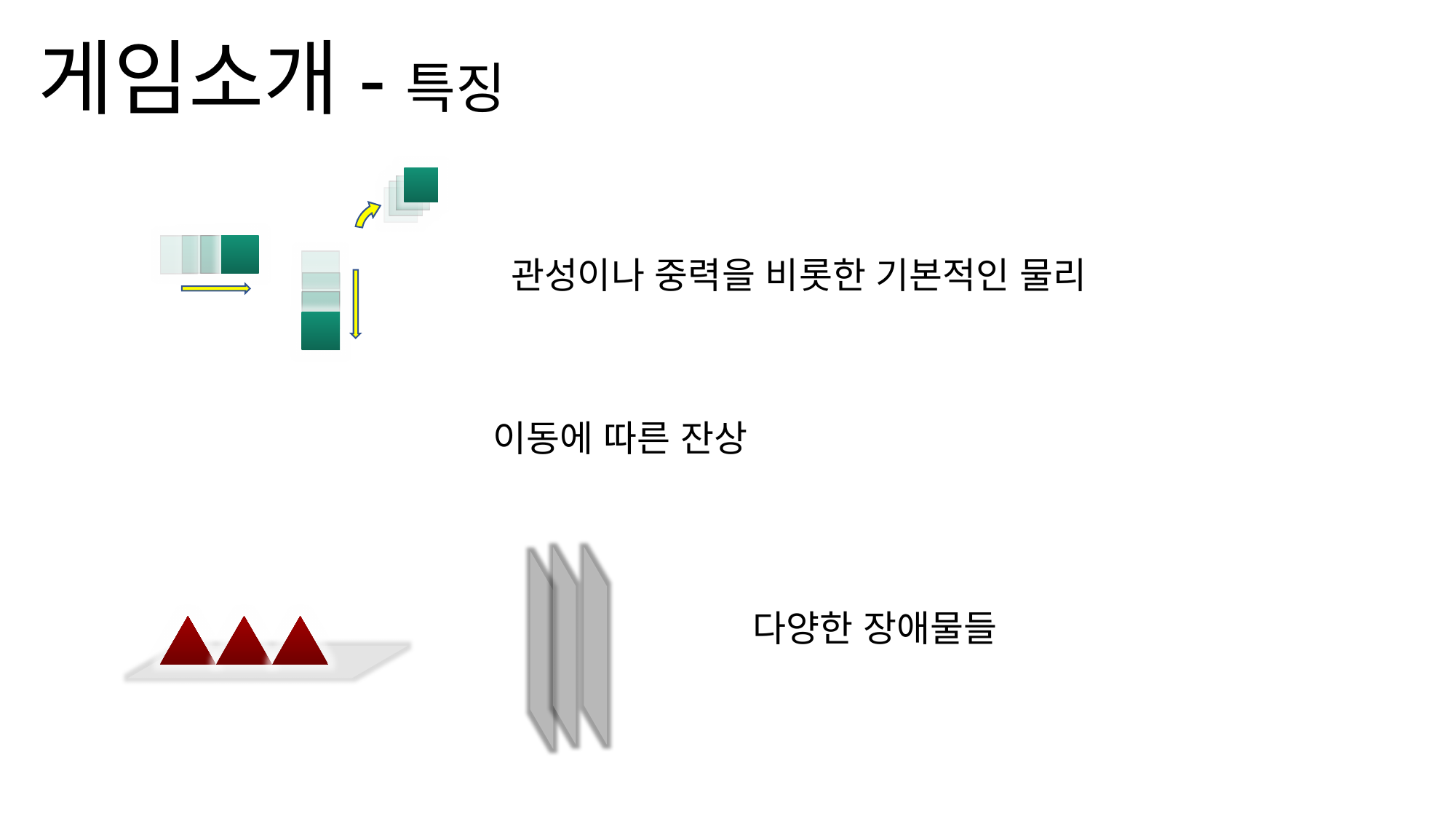

게임소개-특징

관성이나 중력을 비롯한 기본적인 물리

이동에 따른 잔상

다양한 장애물들